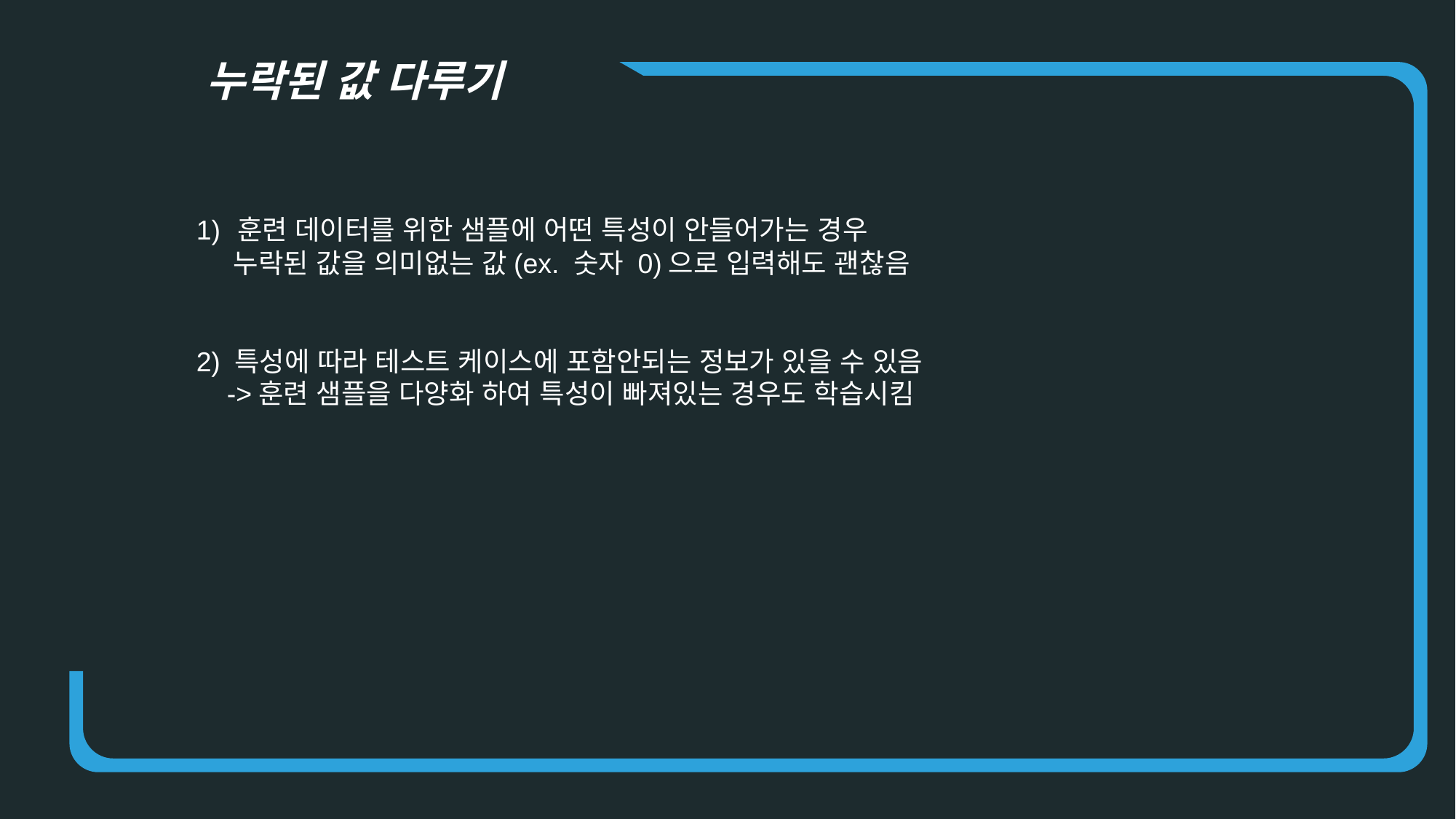

누락된 값 다루기

훈련 데이터를 위한 샘플에 어떤 특성이 안들어가는 경우
    누락된 값을 의미없는 값(ex. 숫자 0)으로 입력해도 괜찮음

2) 특성에 따라 테스트 케이스에 포함안되는 정보가 있을 수 있음
    ->훈련 샘플을 다양화 하여 특성이 빠져있는 경우도 학습시킴